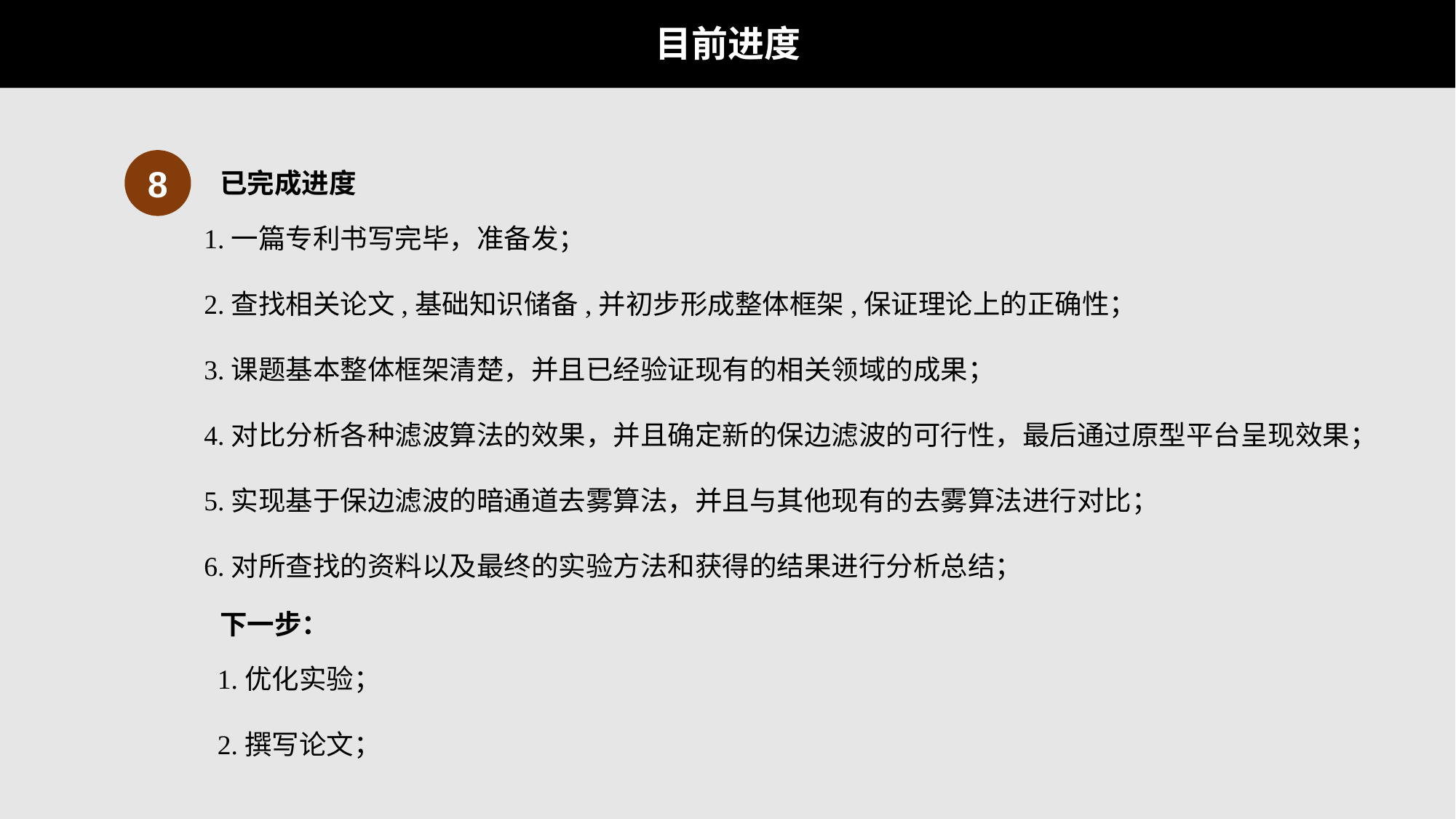

# 目前进度
8
已完成进度
1.一篇专利书写完毕，准备发；

2.查找相关论文,基础知识储备,并初步形成整体框架,保证理论上的正确性；

3.课题基本整体框架清楚，并且已经验证现有的相关领域的成果；

4.对比分析各种滤波算法的效果，并且确定新的保边滤波的可行性，最后通过原型平台呈现效果；

5.实现基于保边滤波的暗通道去雾算法，并且与其他现有的去雾算法进行对比；

6.对所查找的资料以及最终的实验方法和获得的结果进行分析总结；
下一步：
1.优化实验；

2.撰写论文；